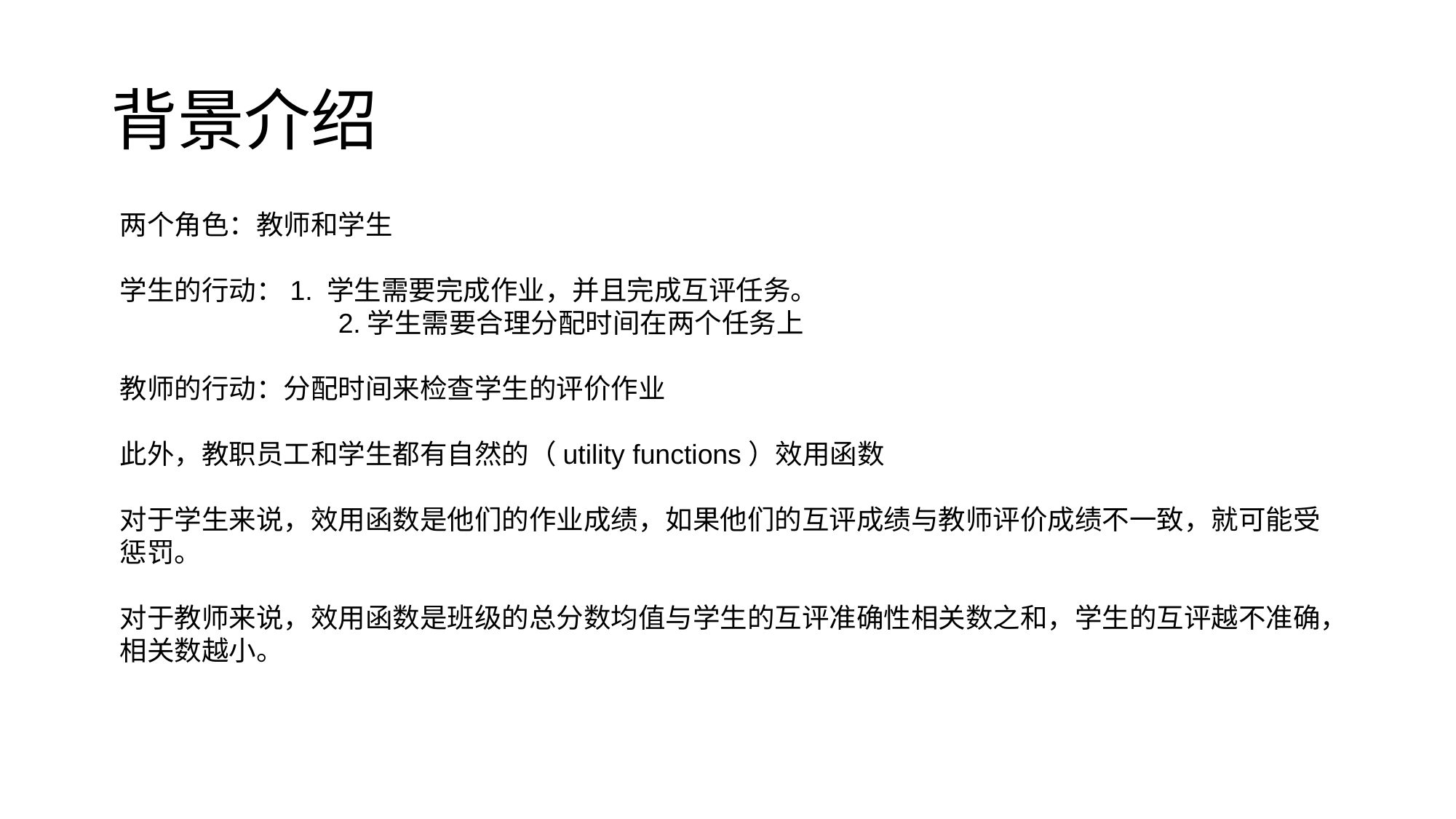

# 背景介绍
两个角色：教师和学生

学生的行动：1. 学生需要完成作业，并且完成互评任务。
		2.学生需要合理分配时间在两个任务上

教师的行动：分配时间来检查学生的评价作业

此外，教职员工和学生都有自然的（utility functions）效用函数

对于学生来说，效用函数是他们的作业成绩，如果他们的互评成绩与教师评价成绩不一致，就可能受惩罚。

对于教师来说，效用函数是班级的总分数均值与学生的互评准确性相关数之和，学生的互评越不准确，相关数越小。